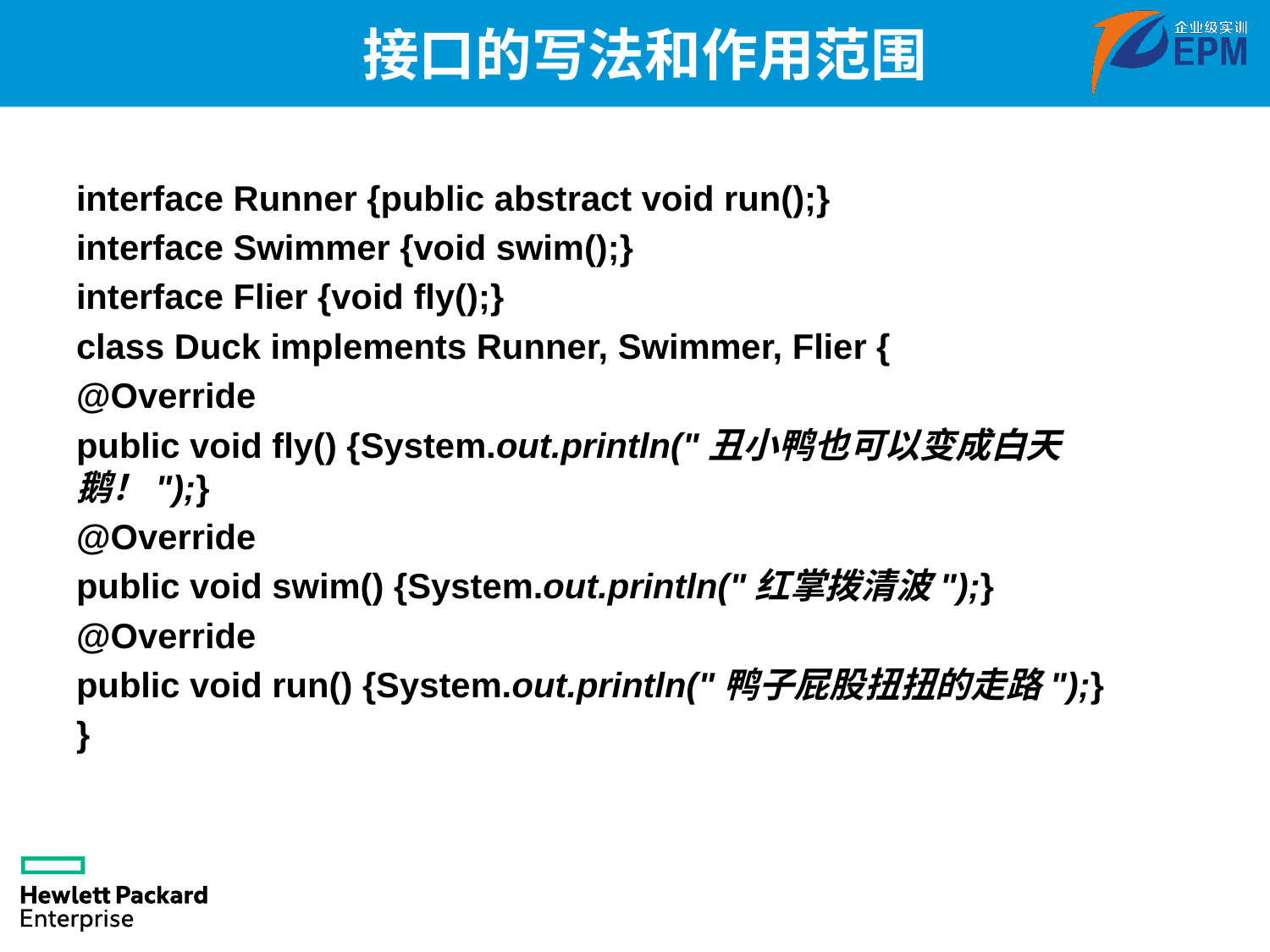

# 接口的写法和作用范围
interface Runner {public abstract void run();}
interface Swimmer {void swim();}
interface Flier {void fly();}
class Duck implements Runner, Swimmer, Flier {
@Override
public void fly() {System.out.println("丑小鸭也可以变成白天鹅！");}
@Override
public void swim() {System.out.println("红掌拨清波");}
@Override
public void run() {System.out.println("鸭子屁股扭扭的走路");}
}